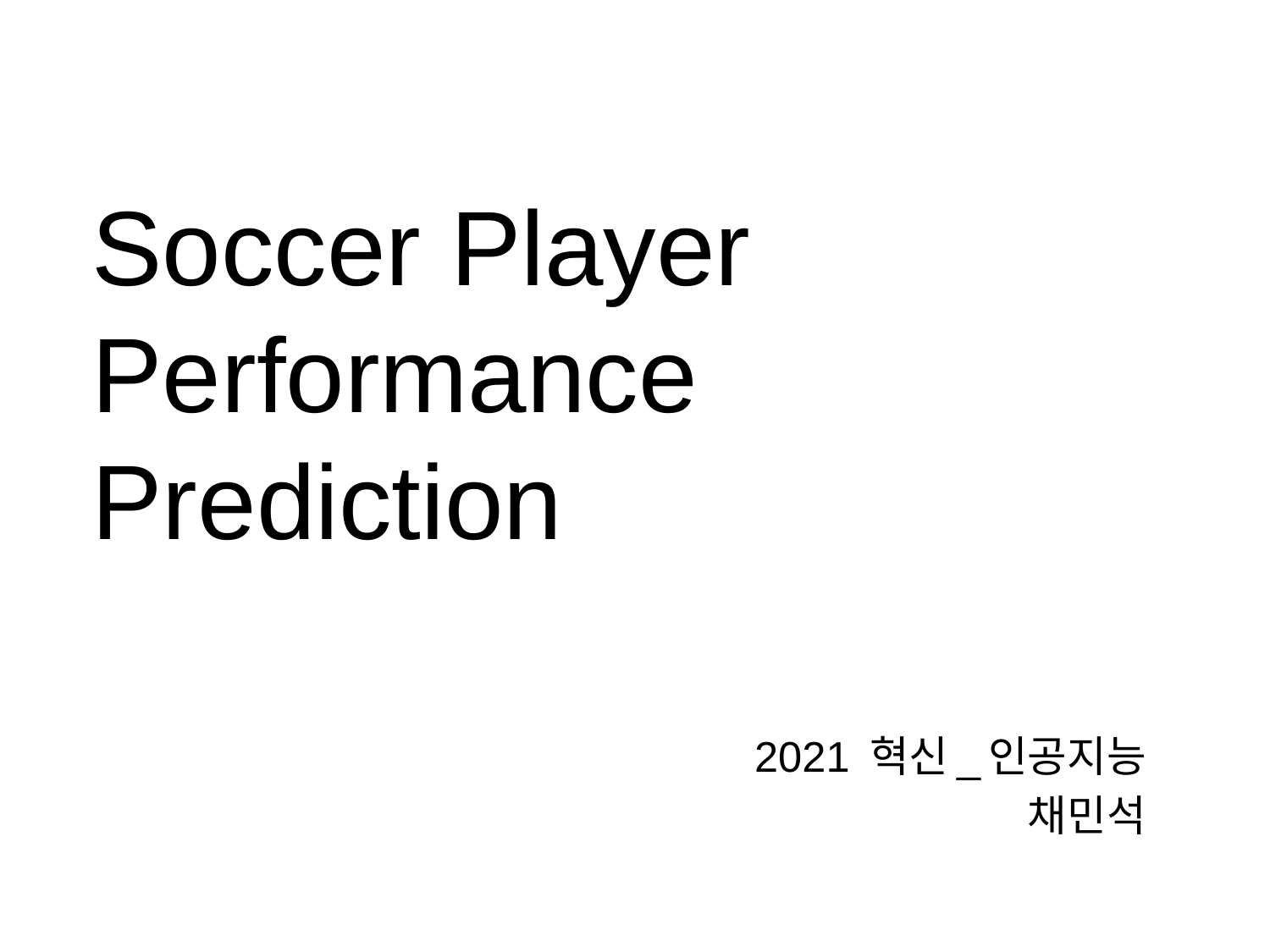

# Soccer Player Performance Prediction
2021 혁신_인공지능
채민석